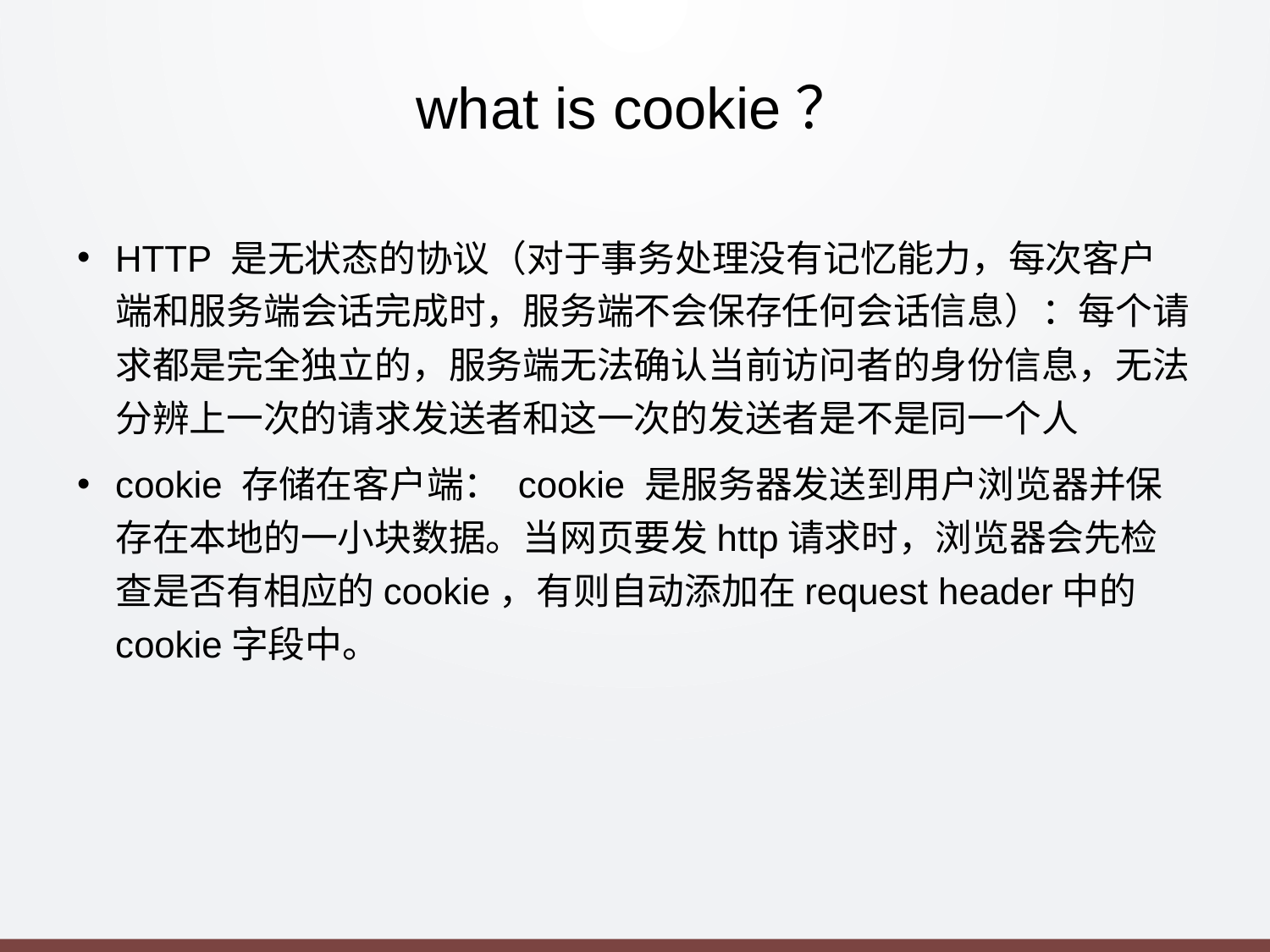

# what is cookie？
HTTP 是无状态的协议（对于事务处理没有记忆能力，每次客户端和服务端会话完成时，服务端不会保存任何会话信息）：每个请求都是完全独立的，服务端无法确认当前访问者的身份信息，无法分辨上一次的请求发送者和这一次的发送者是不是同一个人
cookie 存储在客户端： cookie 是服务器发送到用户浏览器并保存在本地的一小块数据。当网页要发http请求时，浏览器会先检查是否有相应的cookie，有则自动添加在request header中的cookie字段中。